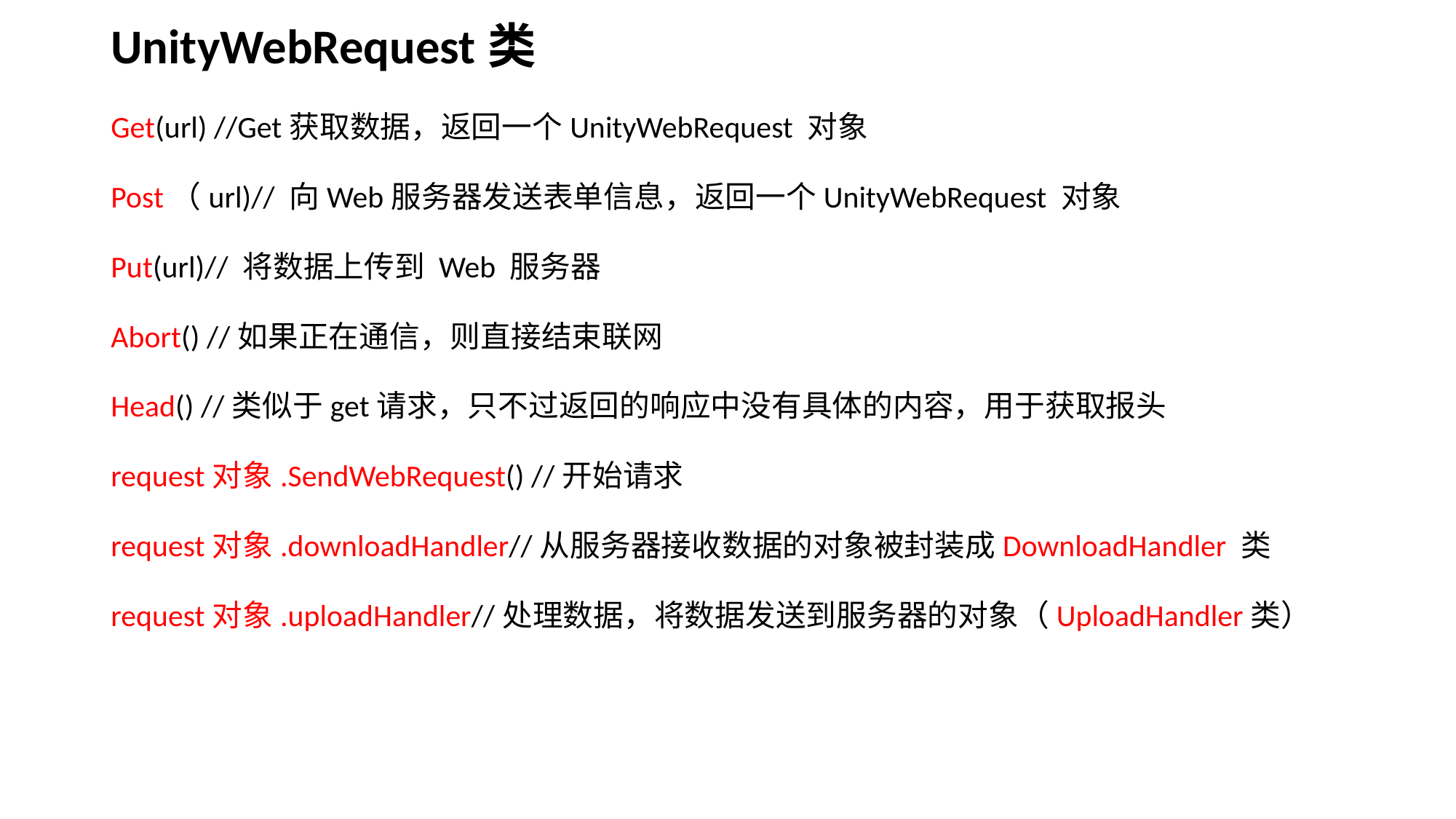

UnityWebRequest类
Get(url) //Get获取数据，返回一个UnityWebRequest 对象
Post（url)// 向Web服务器发送表单信息，返回一个UnityWebRequest 对象
Put(url)// 将数据上传到 Web 服务器
Abort() //如果正在通信，则直接结束联网
Head() //类似于get请求，只不过返回的响应中没有具体的内容，用于获取报头
request对象.SendWebRequest() //开始请求
request对象.downloadHandler//从服务器接收数据的对象被封装成DownloadHandler 类
request对象.uploadHandler//处理数据，将数据发送到服务器的对象（UploadHandler类）